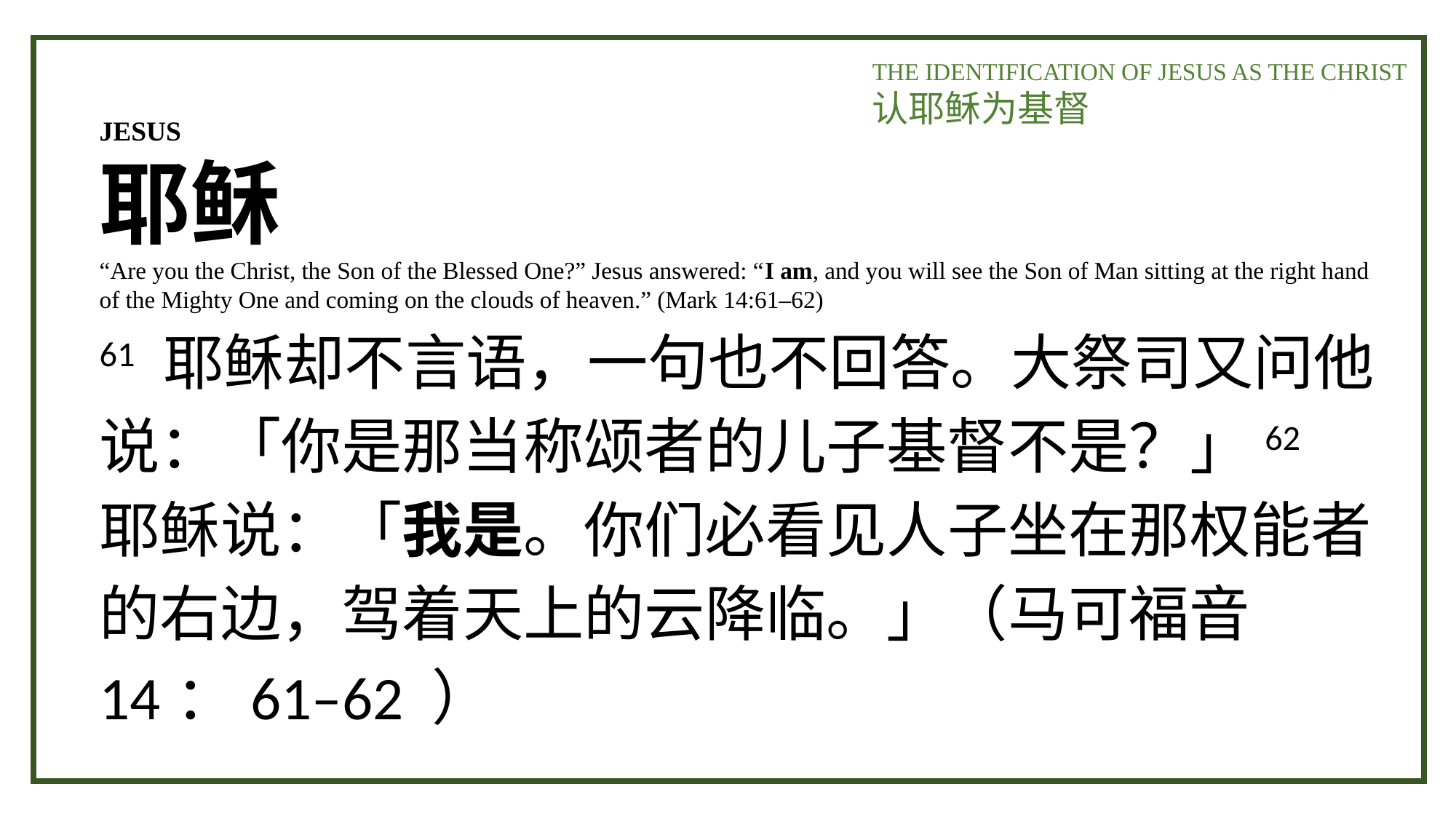

THE IDENTIFICATION OF JESUS AS THE CHRIST
认耶稣为基督
JESUS
耶稣
“Are you the Christ, the Son of the Blessed One?” Jesus answered: “I am, and you will see the Son of Man sitting at the right hand of the Mighty One and coming on the clouds of heaven.” (Mark 14:61–62)
61 耶稣却不言语，一句也不回答。大祭司又问他说：「你是那当称颂者的儿子基督不是？」62 耶稣说：「我是。你们必看见人子坐在那权能者的右边，驾着天上的云降临。」（马可福音 14：61–62 ）